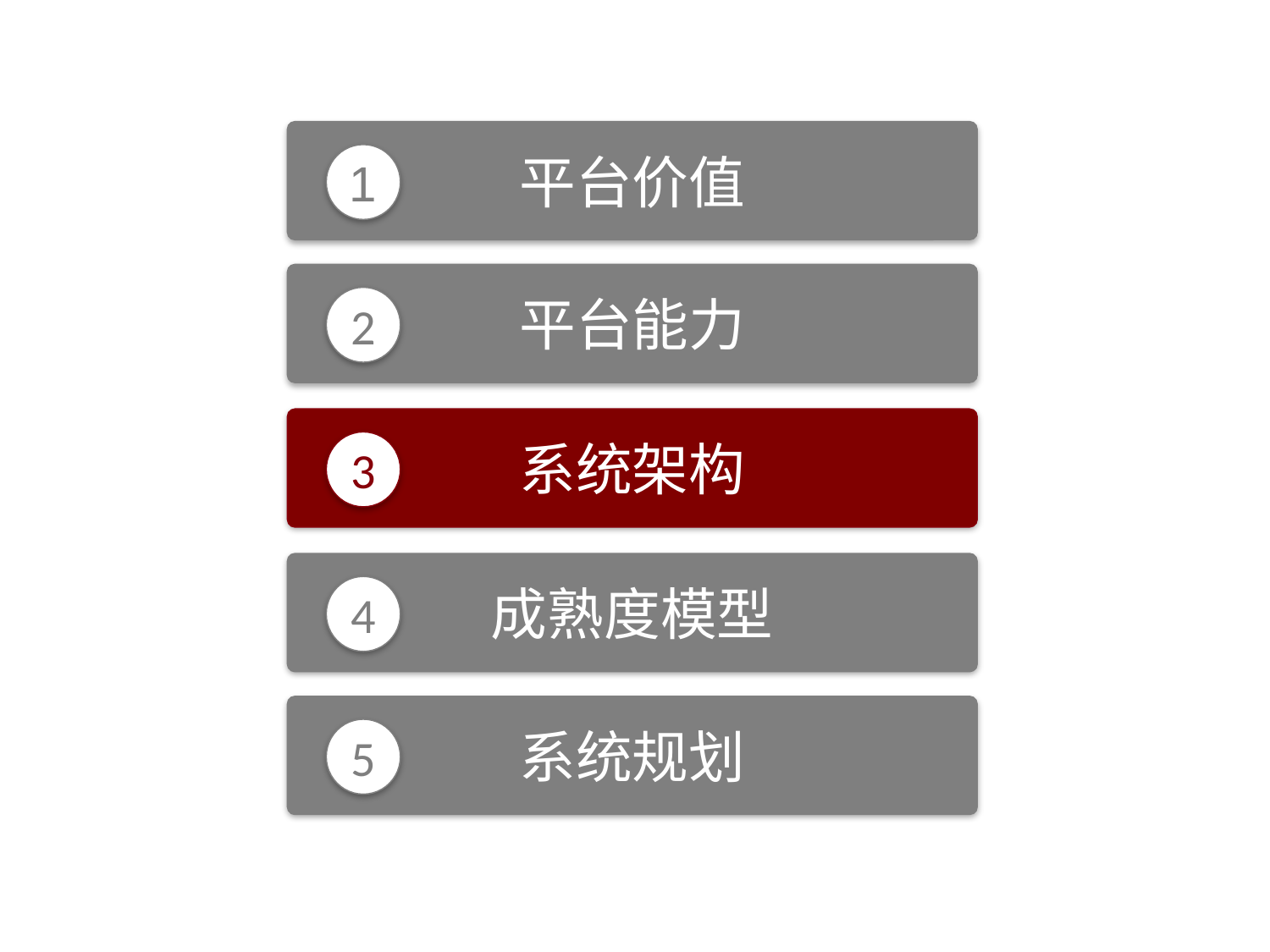

平台价值
1
平台能力
2
系统架构
3
成熟度模型
4
系统规划
5